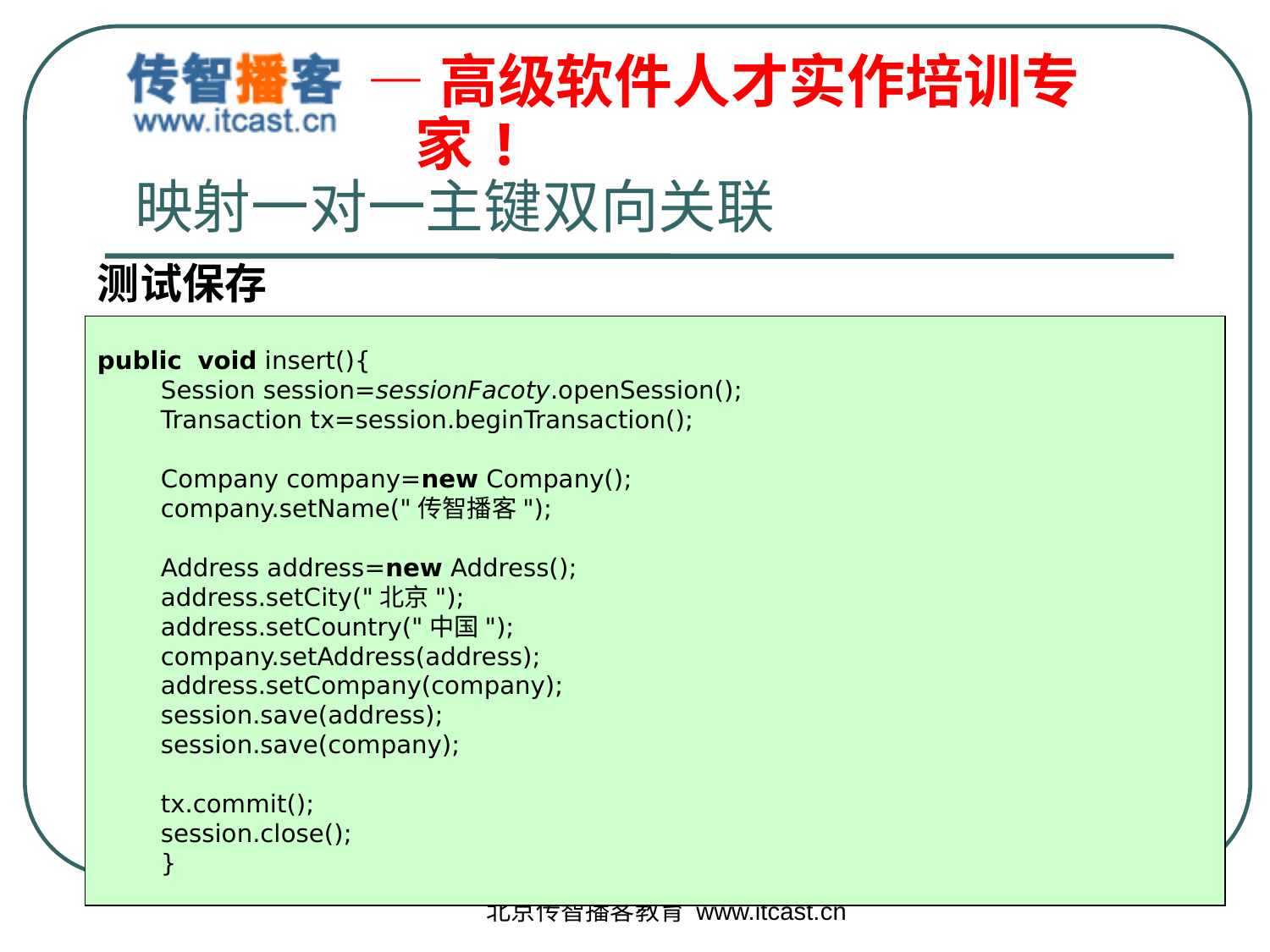

# 映射一对一主键双向关联
测试保存
public  void insert(){
Session session=sessionFacoty.openSession();
Transaction tx=session.beginTransaction();

Company company=new Company();
company.setName("传智播客");

Address address=new Address();
address.setCity("北京");
address.setCountry("中国");
company.setAddress(address);
address.setCompany(company);
session.save(address);
session.save(company);

tx.commit();
session.close();
}
北京传智播客教育 www.itcast.cn